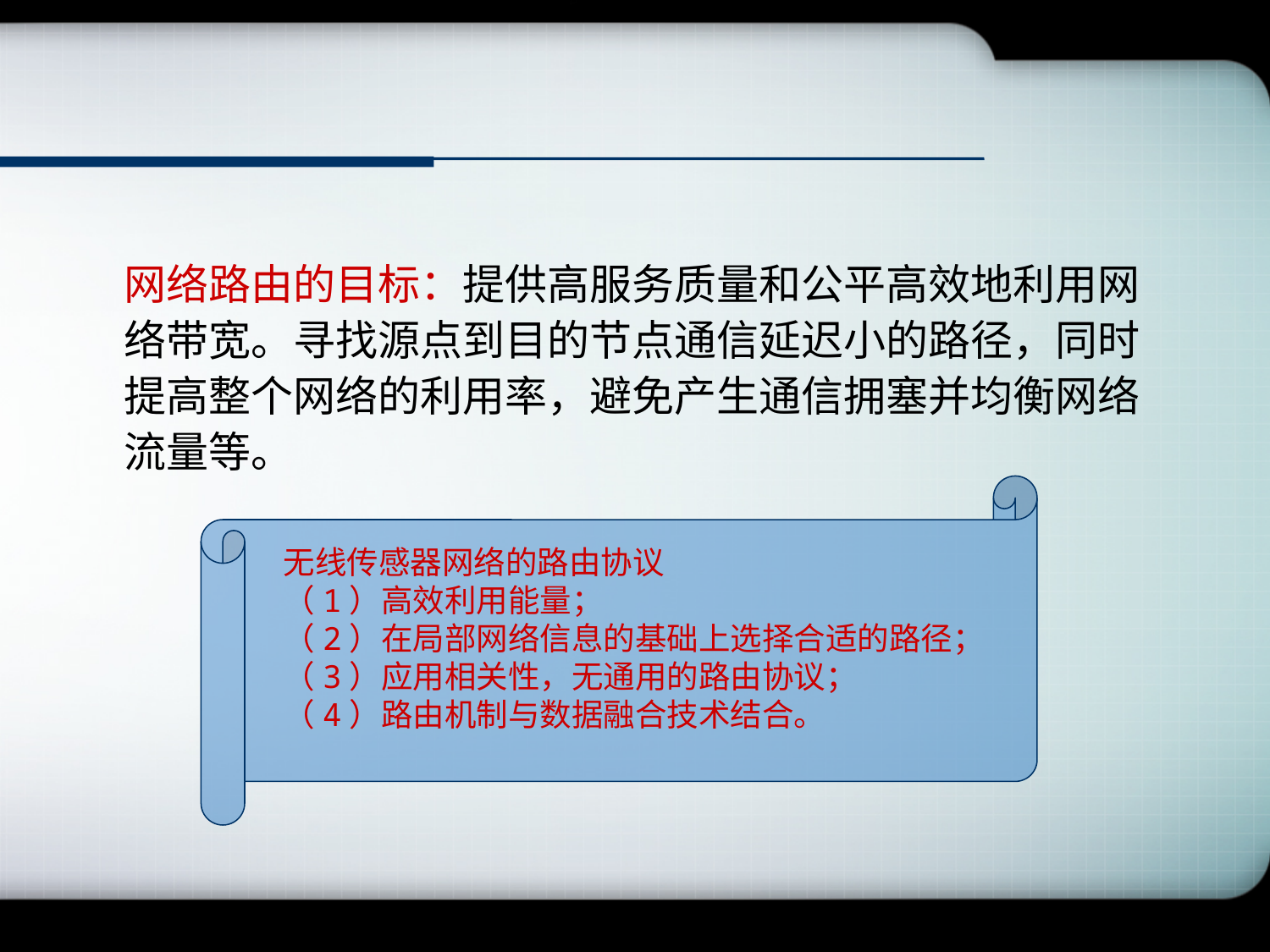

网络路由的目标：提供高服务质量和公平高效地利用网络带宽。寻找源点到目的节点通信延迟小的路径，同时提高整个网络的利用率，避免产生通信拥塞并均衡网络流量等。

无线传感器网络的路由协议
（1）高效利用能量；
（2）在局部网络信息的基础上选择合适的路径；
（3）应用相关性，无通用的路由协议；
（4）路由机制与数据融合技术结合。